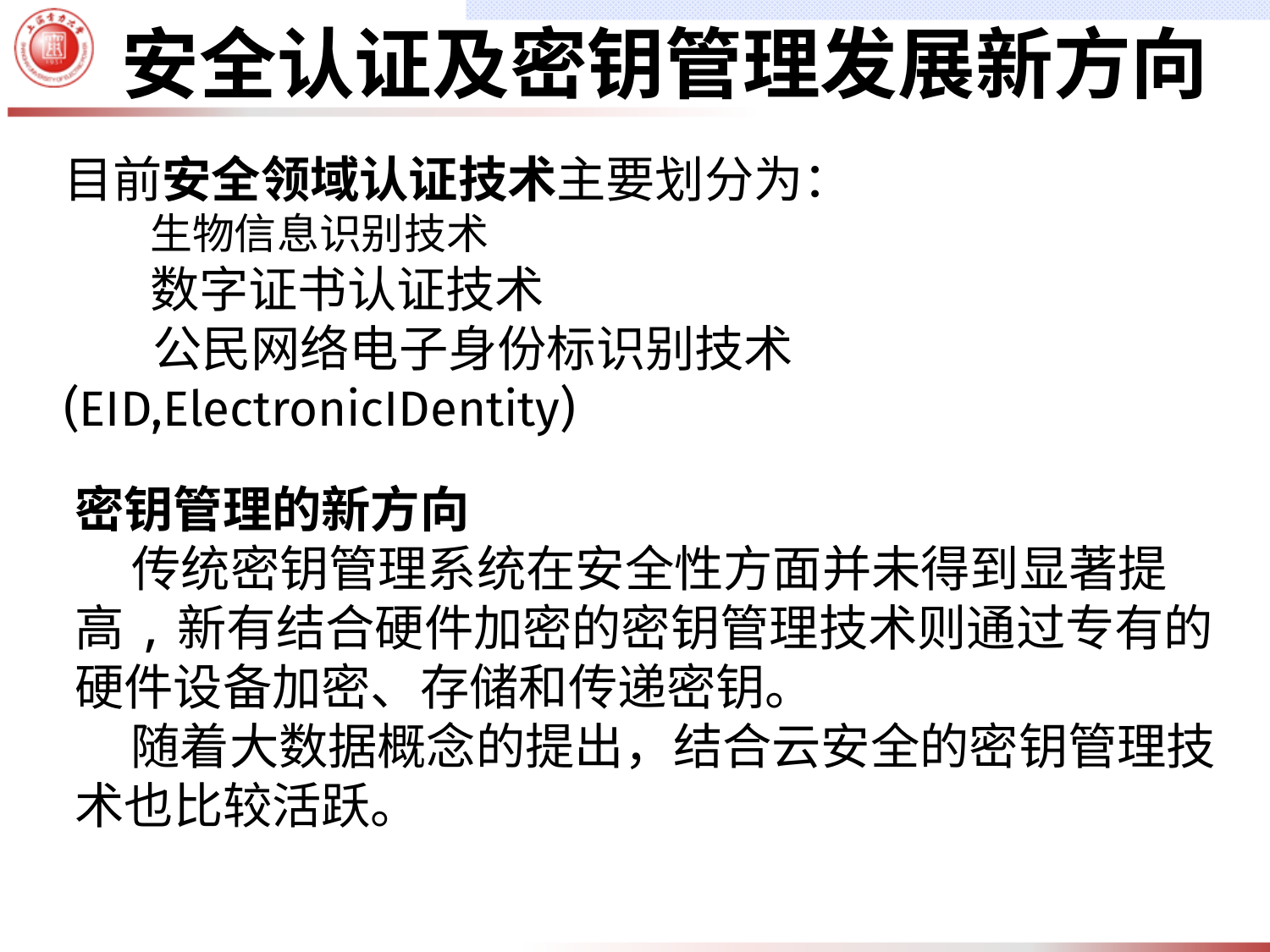

安全认证及密钥管理发展新方向
目前安全领域认证技术主要划分为：
        生物信息识别技术
        数字证书认证技术
       公民网络电子身份标识别技术(EID,ElectronicIDentity)
密钥管理的新方向
    传统密钥管理系统在安全性方面并未得到显著提高,新有结合硬件加密的密钥管理技术则通过专有的硬件设备加密、存储和传递密钥。
    随着大数据概念的提出，结合云安全的密钥管理技术也比较活跃。